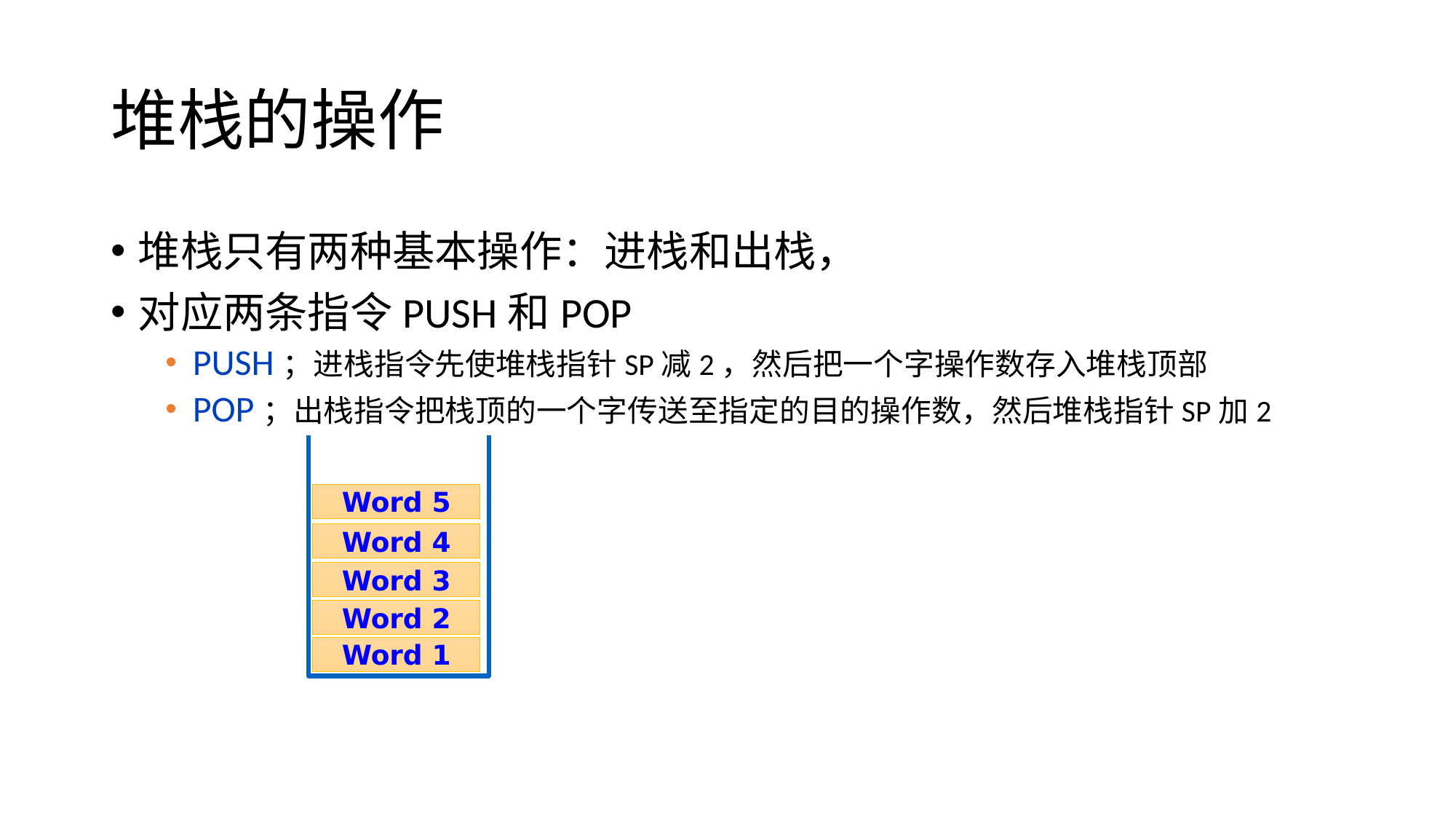

# 堆栈的操作
堆栈只有两种基本操作：进栈和出栈，
对应两条指令PUSH和POP
PUSH；进栈指令先使堆栈指针SP减2，然后把一个字操作数存入堆栈顶部
POP；出栈指令把栈顶的一个字传送至指定的目的操作数，然后堆栈指针SP加2

Word 5
Word 4
Word 3
Word 2
Word 1